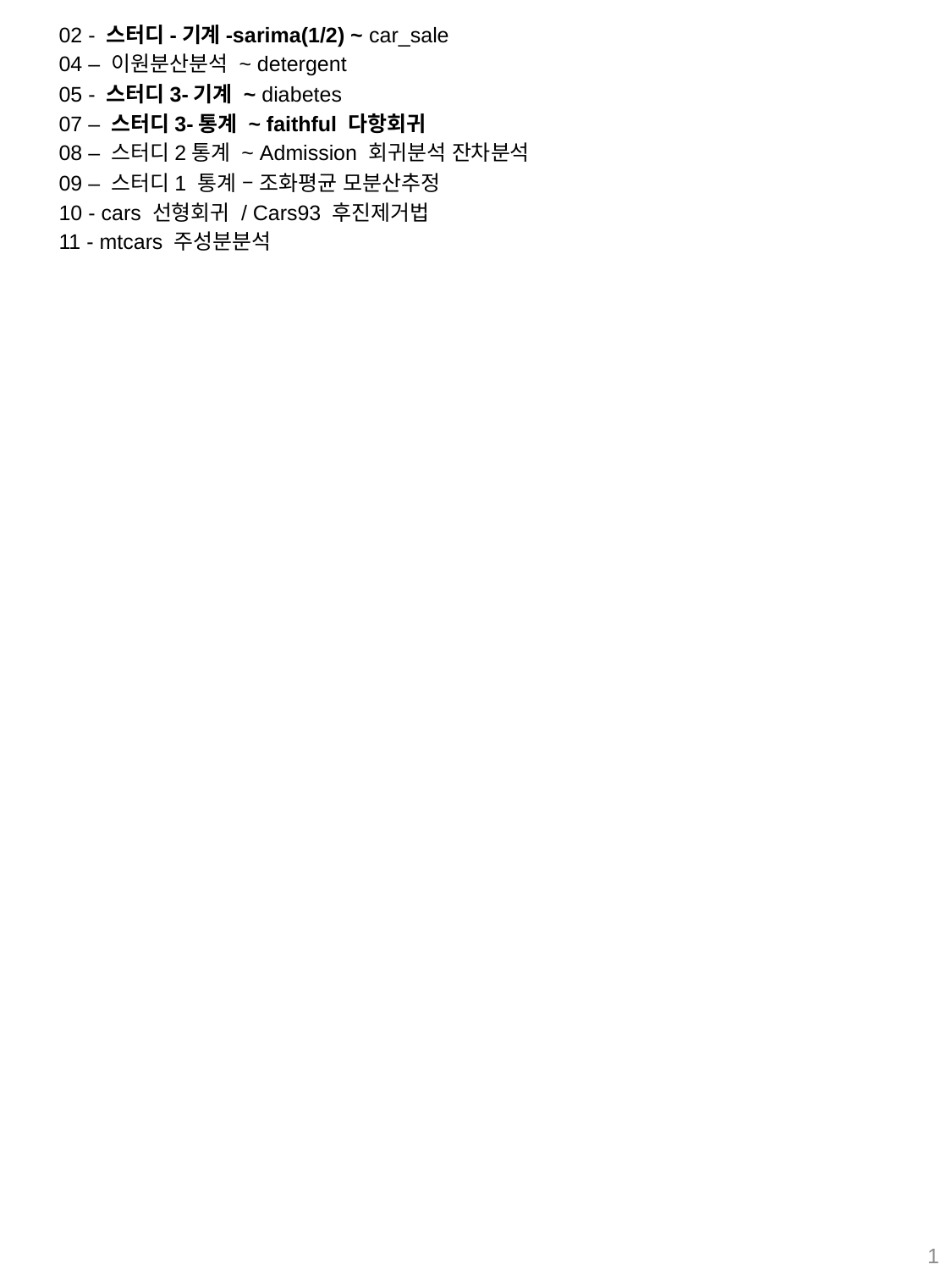

02 - 스터디-기계-sarima(1/2) ~ car_sale
04 – 이원분산분석 ~ detergent
05 - 스터디3-기계 ~ diabetes
07 – 스터디3-통계 ~ faithful 다항회귀
08 – 스터디2통계 ~ Admission 회귀분석 잔차분석
09 – 스터디1 통계 – 조화평균 모분산추정
10 - cars 선형회귀 / Cars93 후진제거법
11 - mtcars 주성분분석
1